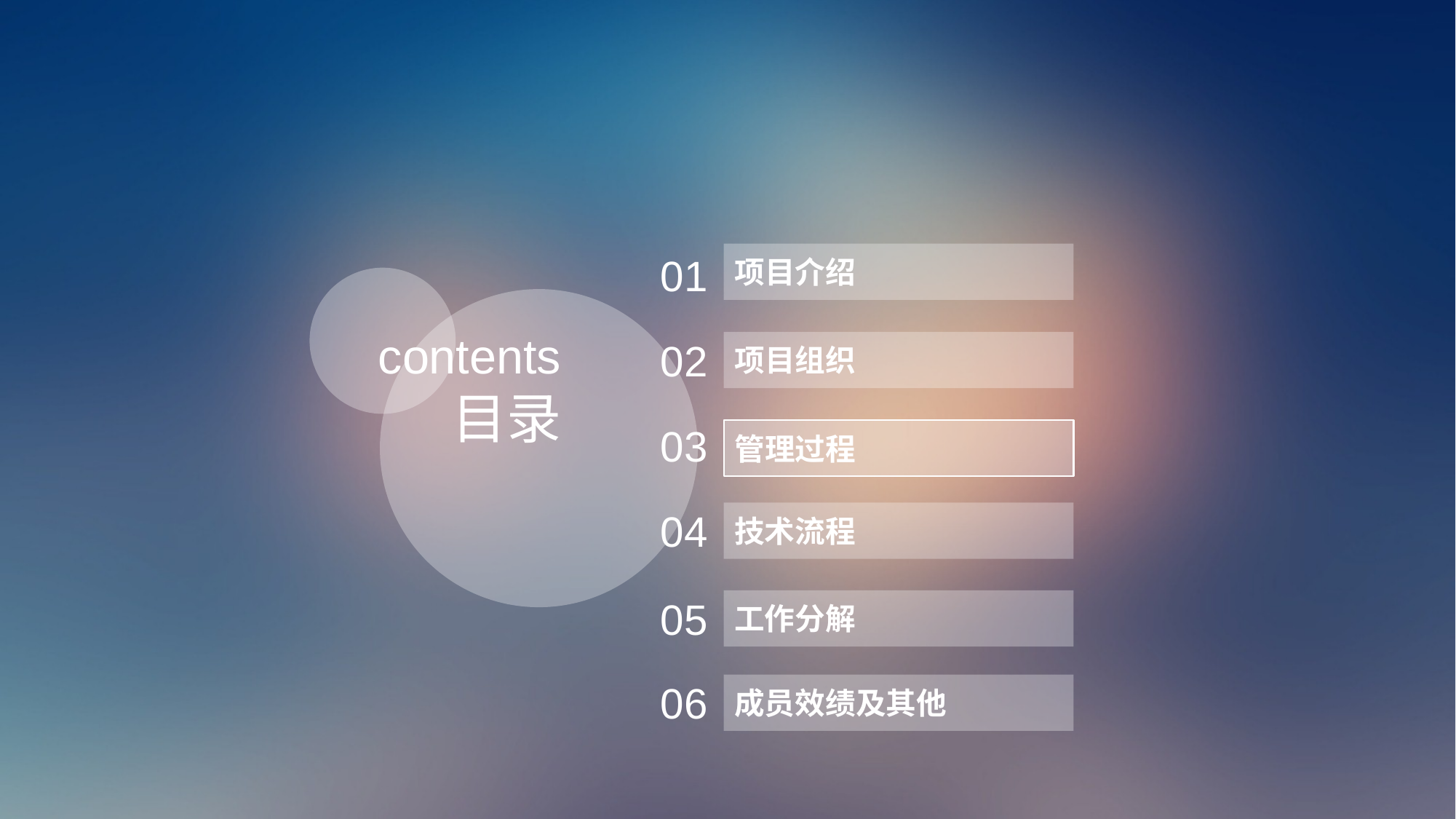

01

项目介绍

contents
目录
02

项目组织
03

管理过程
04

技术流程
05

工作分解
06

成员效绩及其他